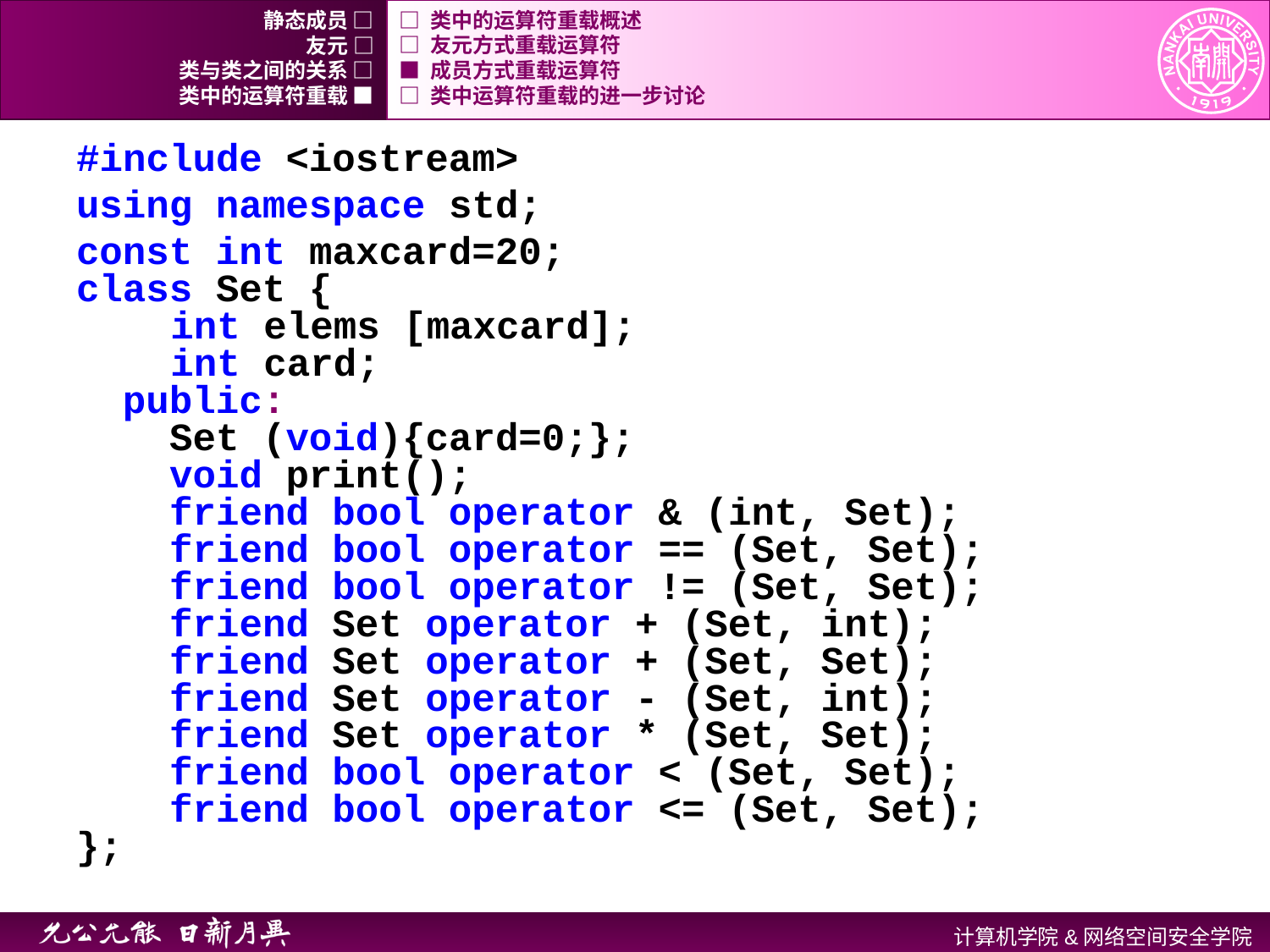

静态成员 □
□ 类中的运算符重载概述
友元 □
□ 友元方式重载运算符
类与类之间的关系 □
■ 成员方式重载运算符
类中的运算符重载 ■

□ 类中运算符重载的进一步讨论
#include <iostream>
using namespace std;
const int maxcard=20;
class Set {
	  int elems [maxcard];
	  int card;
  public:
    Set (void){card=0;};
    void print();
    friend bool operator & (int, Set);
    friend bool operator == (Set, Set);
    friend bool operator != (Set, Set);
    friend Set operator + (Set, int);
    friend Set operator + (Set, Set);
    friend Set operator - (Set, int);
    friend Set operator * (Set, Set);
    friend bool operator < (Set, Set);
    friend bool operator <= (Set, Set);
};